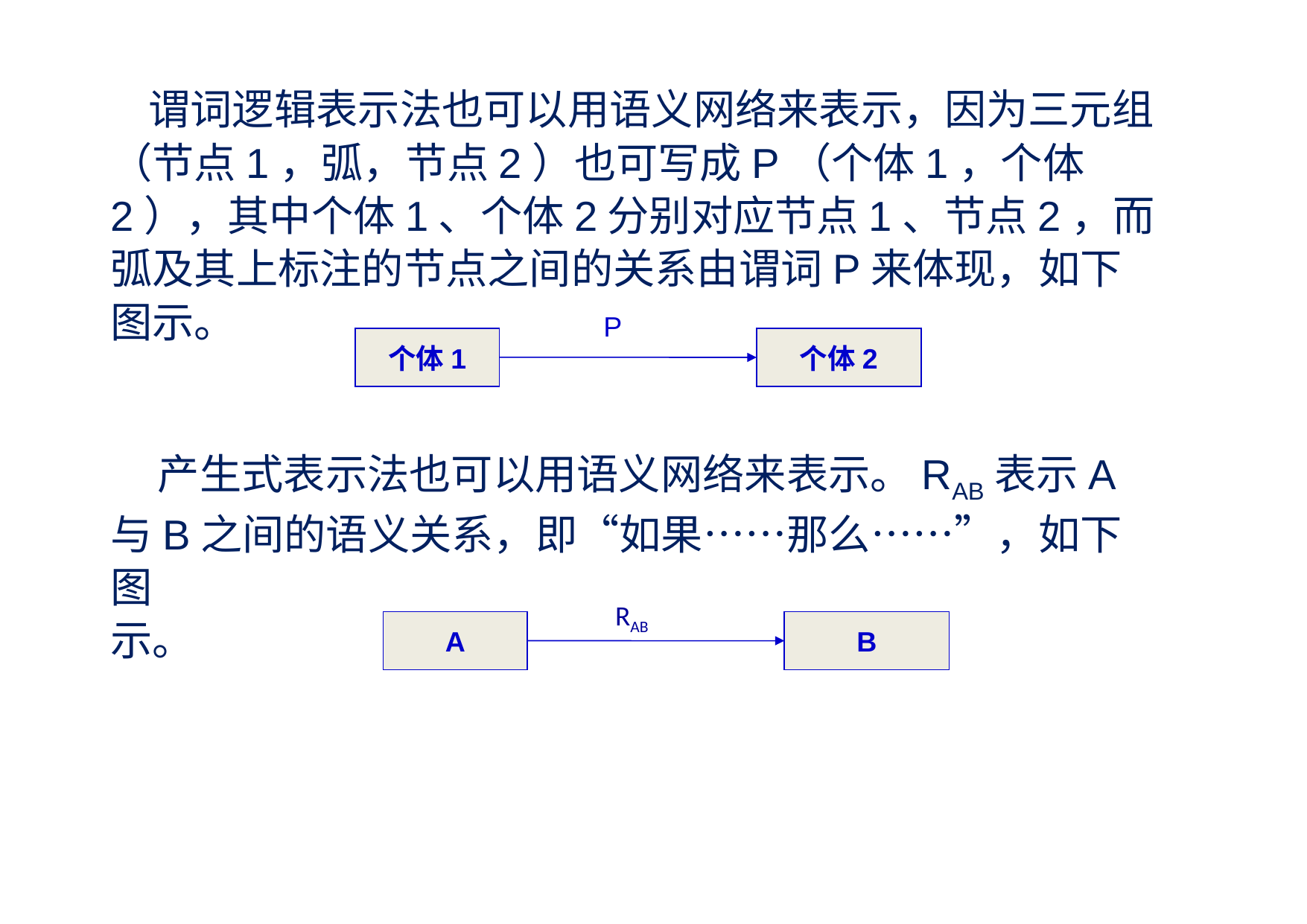

谓词逻辑表示法也可以用语义网络来表示，因为三元组（节点1，弧，节点2）也可写成P（个体1，个体2），其中个体1、个体2分别对应节点1、节点2，而弧及其上标注的节点之间的关系由谓词P来体现，如下图示。

    产生式表示法也可以用语义网络来表示。RAB表示A
与B之间的语义关系，即“如果……那么……”，如下图
示。

P
个体1
个体2

RAB
A
B

79